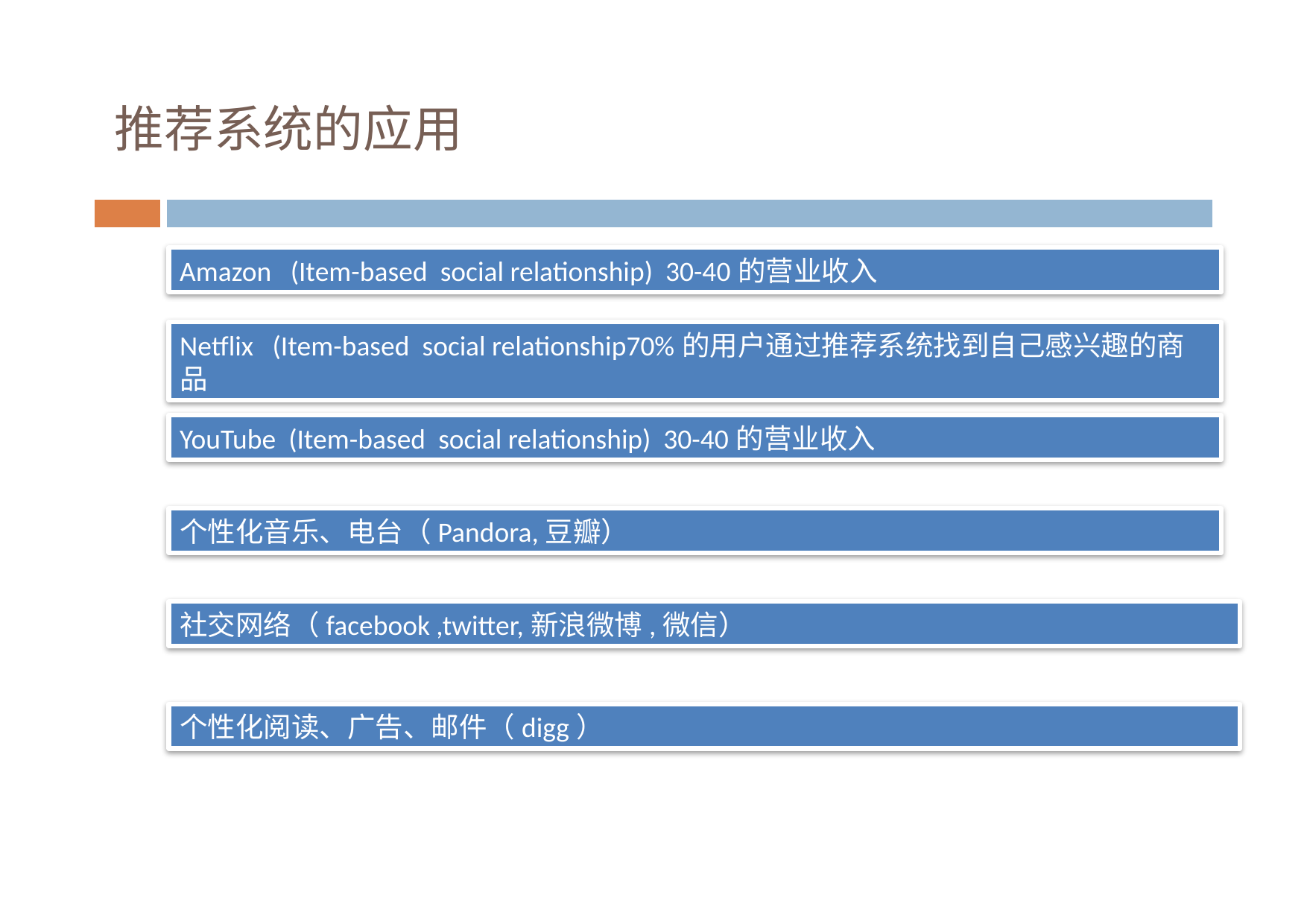

推荐系统的应用

Amazon   (Item-based  social relationship)  30-40的营业收入
Netflix   (Item-based  social relationship70%的用户通过推荐系统找到自己感兴趣的商品
YouTube  (Item-based  social relationship)  30-40的营业收入
个性化音乐、电台（Pandora,豆瓣）
社交网络（facebook ,twitter,新浪微博,微信）
个性化阅读、广告、邮件（digg）